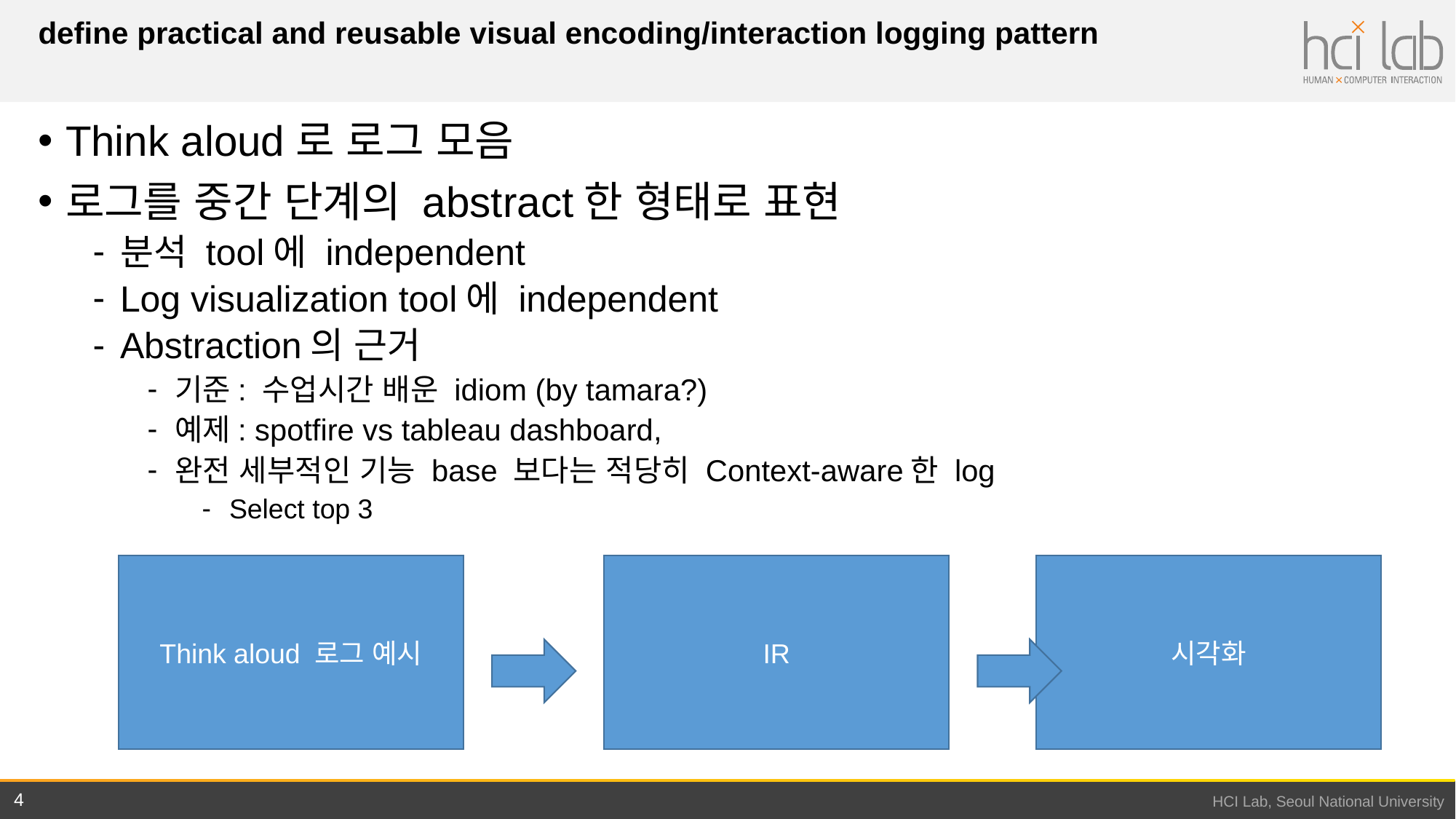

# define practical and reusable visual encoding/interaction logging pattern
Think aloud로 로그 모음
로그를 중간 단계의 abstract한 형태로 표현
분석 tool에 independent
Log visualization tool에 independent
Abstraction의 근거
기준: 수업시간 배운 idiom (by tamara?)
예제: spotfire vs tableau dashboard,
완전 세부적인 기능 base 보다는 적당히 Context-aware한 log
Select top 3

Think aloud 로그 예시
IR
시각화

4